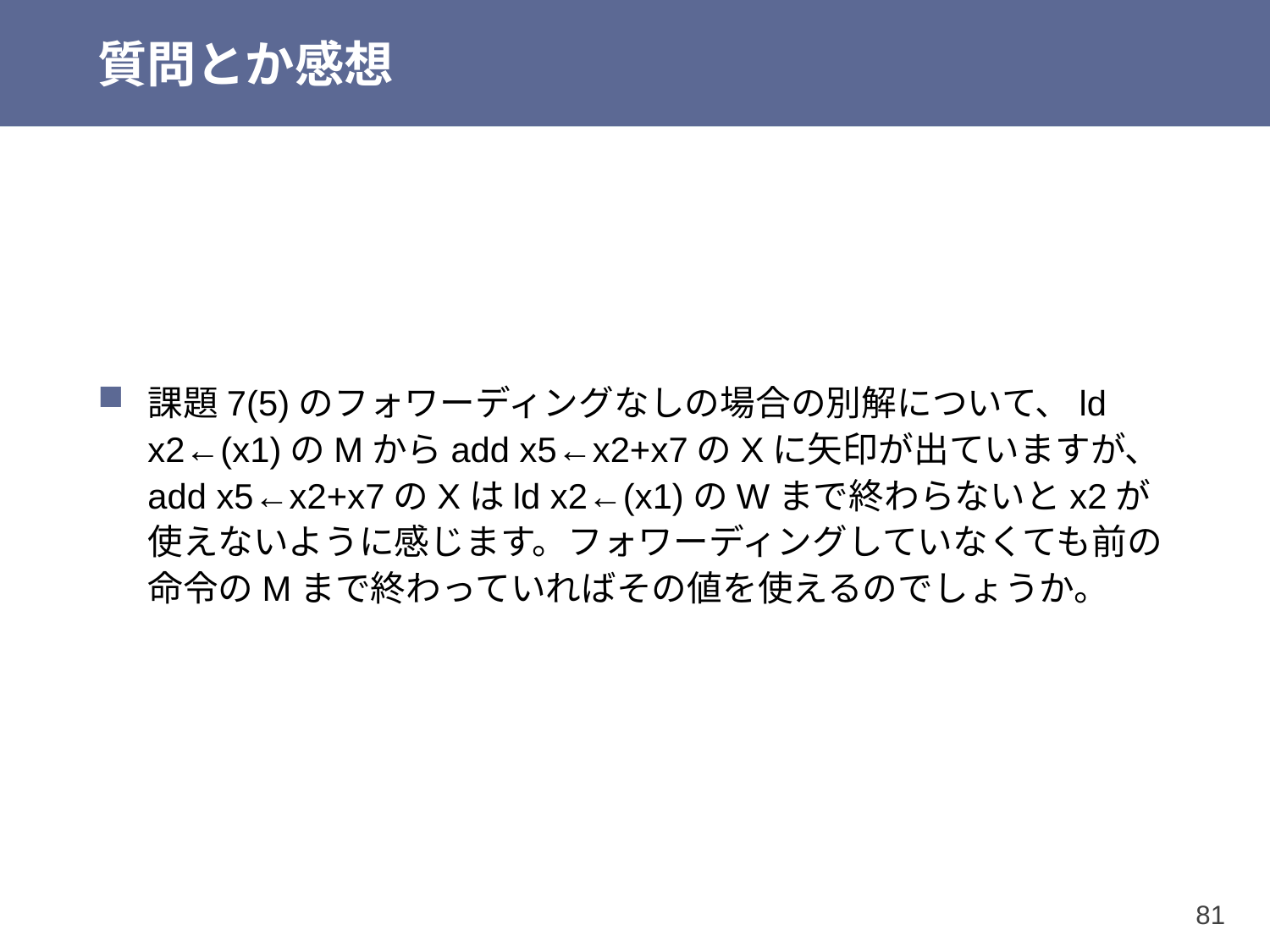

# 質問とか感想
課題7(5)のフォワーディングなしの場合の別解について、ld x2←(x1)のMからadd x5←x2+x7のXに矢印が出ていますが、add x5←x2+x7のXはld x2←(x1)のWまで終わらないとx2が使えないように感じます。フォワーディングしていなくても前の命令のMまで終わっていればその値を使えるのでしょうか。